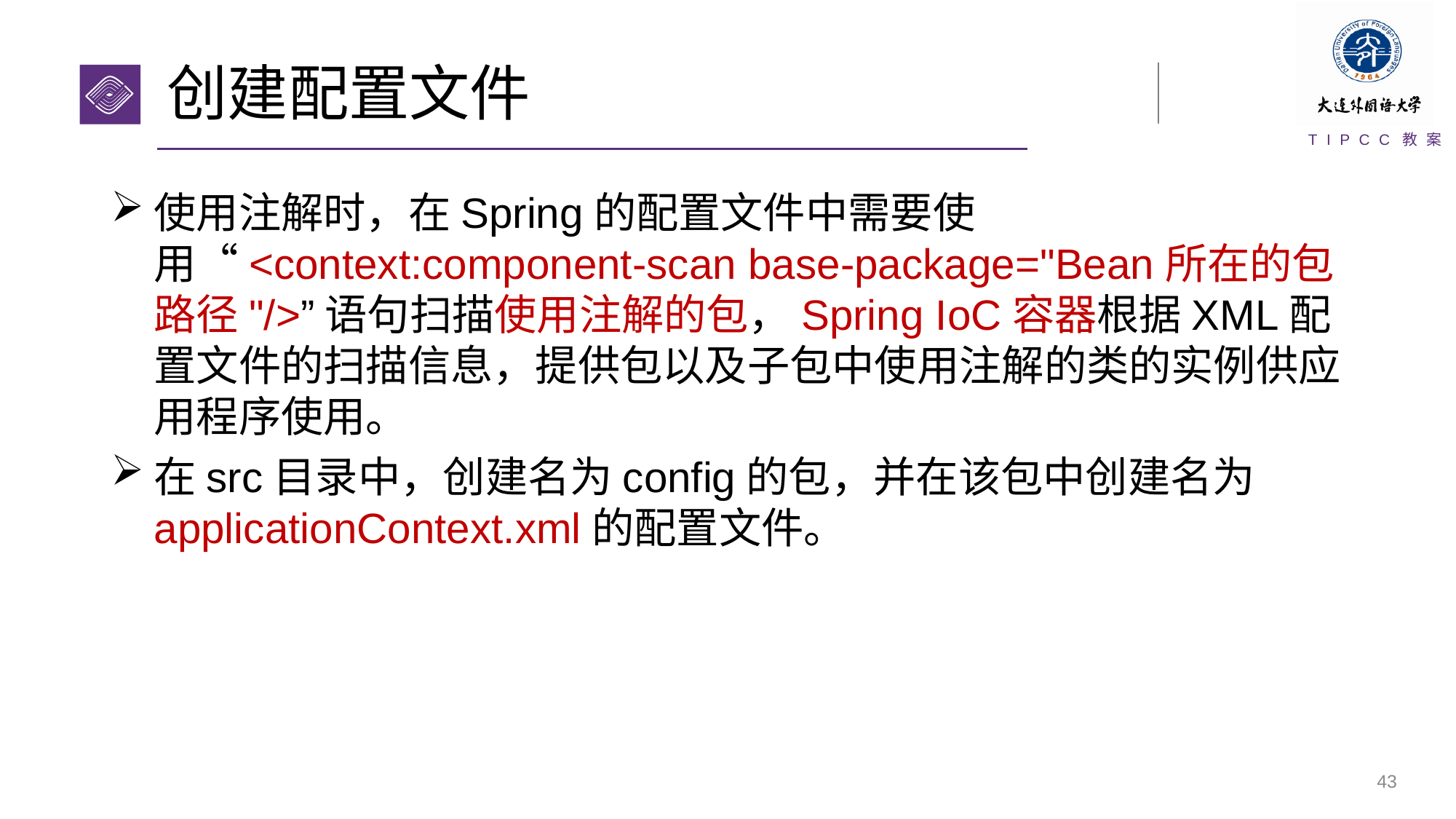

# 创建配置文件
使用注解时，在Spring的配置文件中需要使用“<context:component-scan base-package="Bean所在的包路径"/>”语句扫描使用注解的包，Spring IoC容器根据XML配置文件的扫描信息，提供包以及子包中使用注解的类的实例供应用程序使用。
在src目录中，创建名为config的包，并在该包中创建名为applicationContext.xml的配置文件。

43